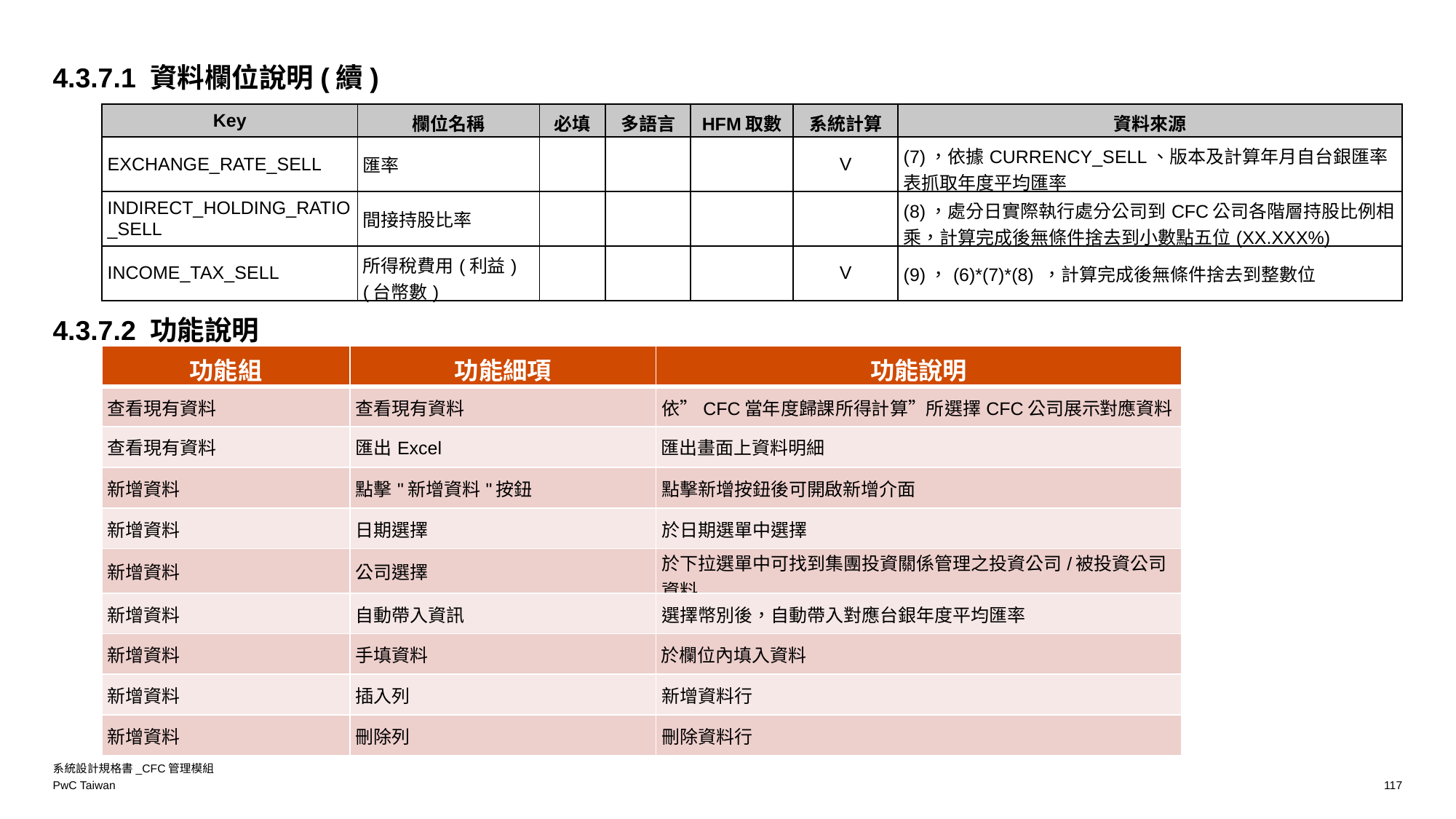

4.3.7.1 資料欄位說明(續)
| Key | 欄位名稱 | 必填 | 多語言 | HFM取數 | 系統計算 | 資料來源 |
| --- | --- | --- | --- | --- | --- | --- |
| EXCHANGE\_RATE\_SELL | 匯率 |  |  |  | V | (7)，依據CURRENCY\_SELL、版本及計算年月自台銀匯率表抓取年度平均匯率 |
| INDIRECT\_HOLDING\_RATIO\_SELL | 間接持股比率 |  |  |  |  | (8)，處分日實際執行處分公司到CFC公司各階層持股比例相乘，計算完成後無條件捨去到小數點五位(XX.XXX%) |
| INCOME\_TAX\_SELL | 所得稅費用(利益) (台幣數) |  |  |  | V | (9)，(6)\*(7)\*(8) ，計算完成後無條件捨去到整數位 |
4.3.7.2 功能說明
| 功能組 | 功能細項 | 功能說明 |
| --- | --- | --- |
| 查看現有資料 | 查看現有資料 | 依”CFC當年度歸課所得計算”所選擇CFC公司展示對應資料 |
| 查看現有資料 | 匯出Excel | 匯出畫面上資料明細 |
| 新增資料 | 點擊"新增資料"按鈕 | 點擊新增按鈕後可開啟新增介面 |
| 新增資料 | 日期選擇 | 於日期選單中選擇 |
| 新增資料 | 公司選擇 | 於下拉選單中可找到集團投資關係管理之投資公司/被投資公司資料 |
| 新增資料 | 自動帶入資訊 | 選擇幣別後，自動帶入對應台銀年度平均匯率 |
| 新增資料 | 手填資料 | 於欄位內填入資料 |
| 新增資料 | 插入列 | 新增資料行 |
| 新增資料 | 刪除列 | 刪除資料行 |
系統設計規格書_CFC管理模組
117